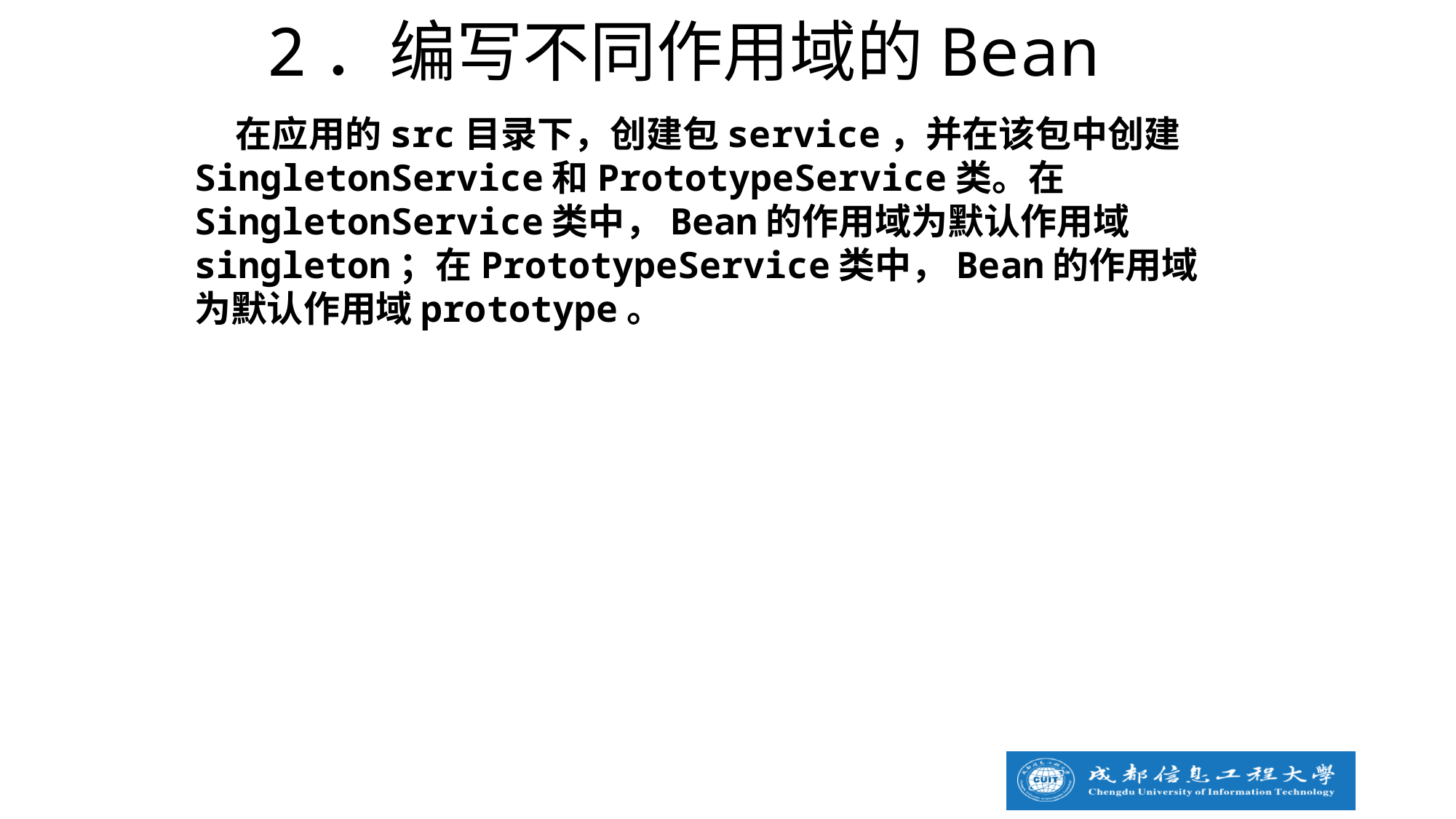

2．编写不同作用域的Bean
    在应用的src目录下，创建包service，并在该包中创建SingletonService和PrototypeService类。在SingletonService类中，Bean的作用域为默认作用域singleton；在PrototypeService类中，Bean的作用域为默认作用域prototype。